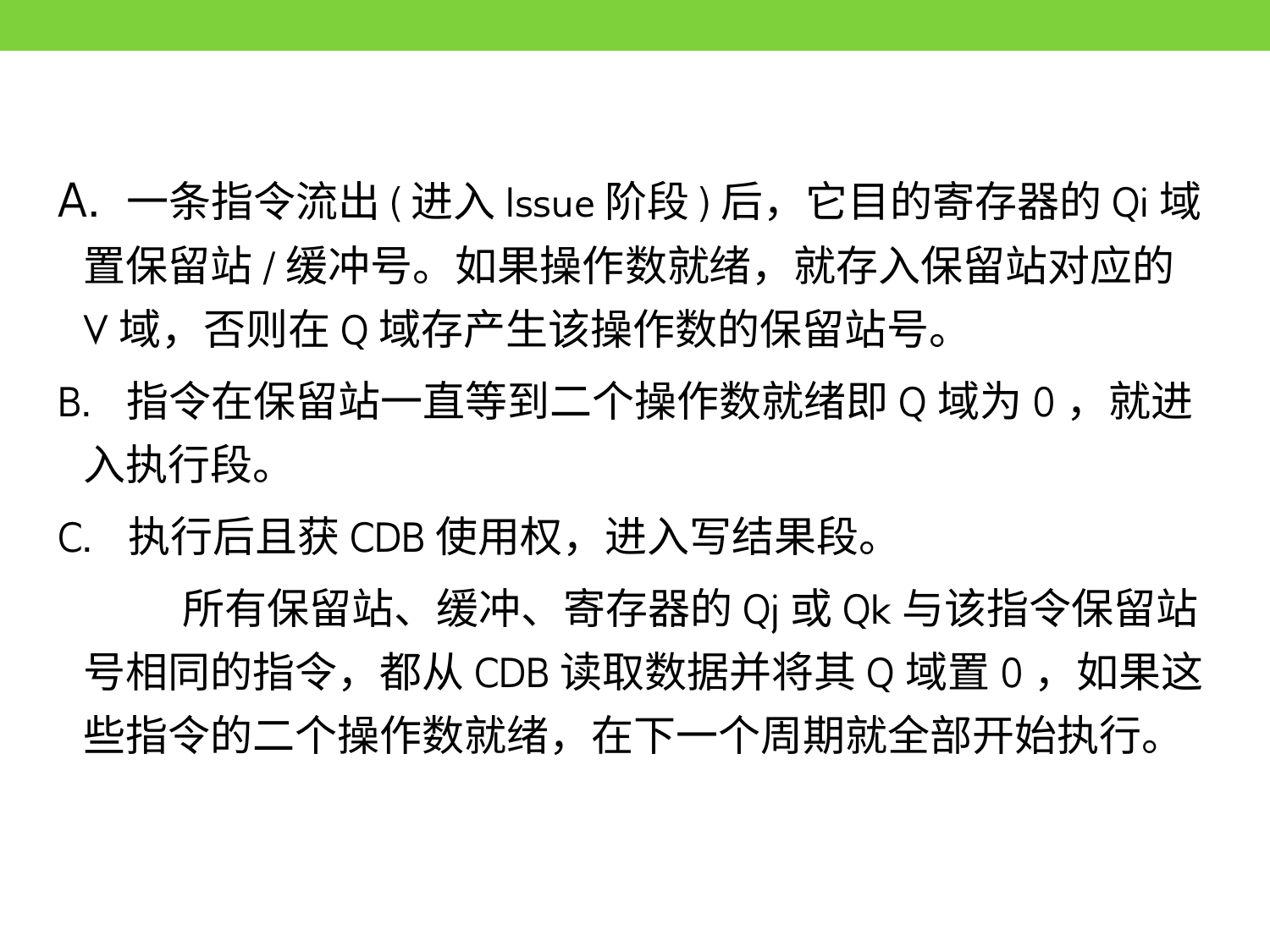

86
A. 一条指令流出(进入Issue阶段)后，它目的寄存器的Qi域置保留站/缓冲号。如果操作数就绪，就存入保留站对应的V域，否则在Q域存产生该操作数的保留站号。
B.  指令在保留站一直等到二个操作数就绪即Q域为0，就进入执行段。
C.  执行后且获CDB使用权，进入写结果段。
            所有保留站、缓冲、寄存器的Qj或Qk与该指令保留站号相同的指令，都从CDB读取数据并将其Q域置0，如果这些指令的二个操作数就绪，在下一个周期就全部开始执行。